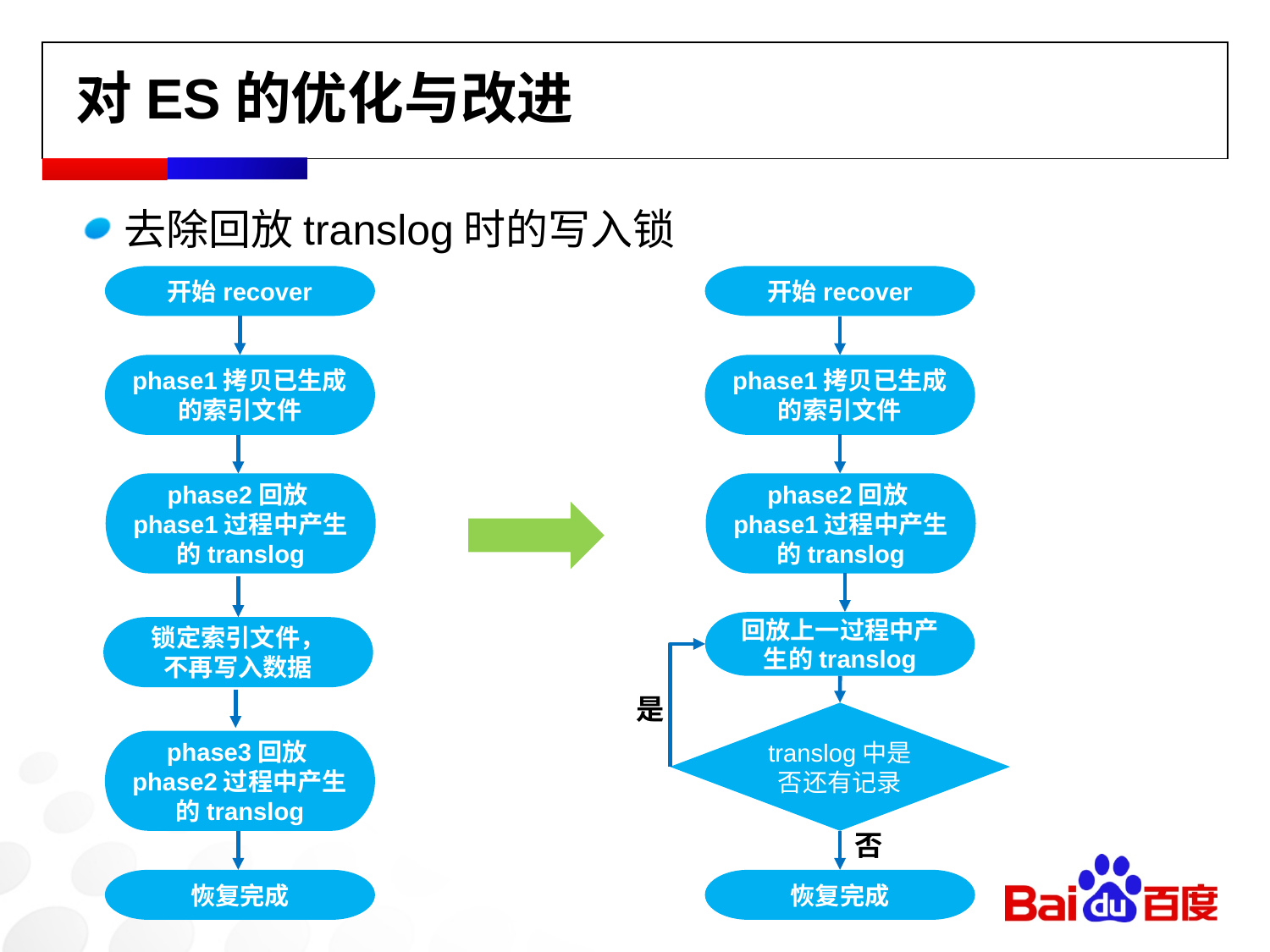

对ES的优化与改进
去除回放translog时的写入锁

开始recover
开始recover
phase1拷贝已生成的索引文件
phase1拷贝已生成的索引文件
phase2回放phase1过程中产生的translog
phase2回放phase1过程中产生的translog

回放上一过程中产生的translog
锁定索引文件，
不再写入数据
是
translog中是否还有记录
phase3回放phase2过程中产生的translog
否
恢复完成
恢复完成